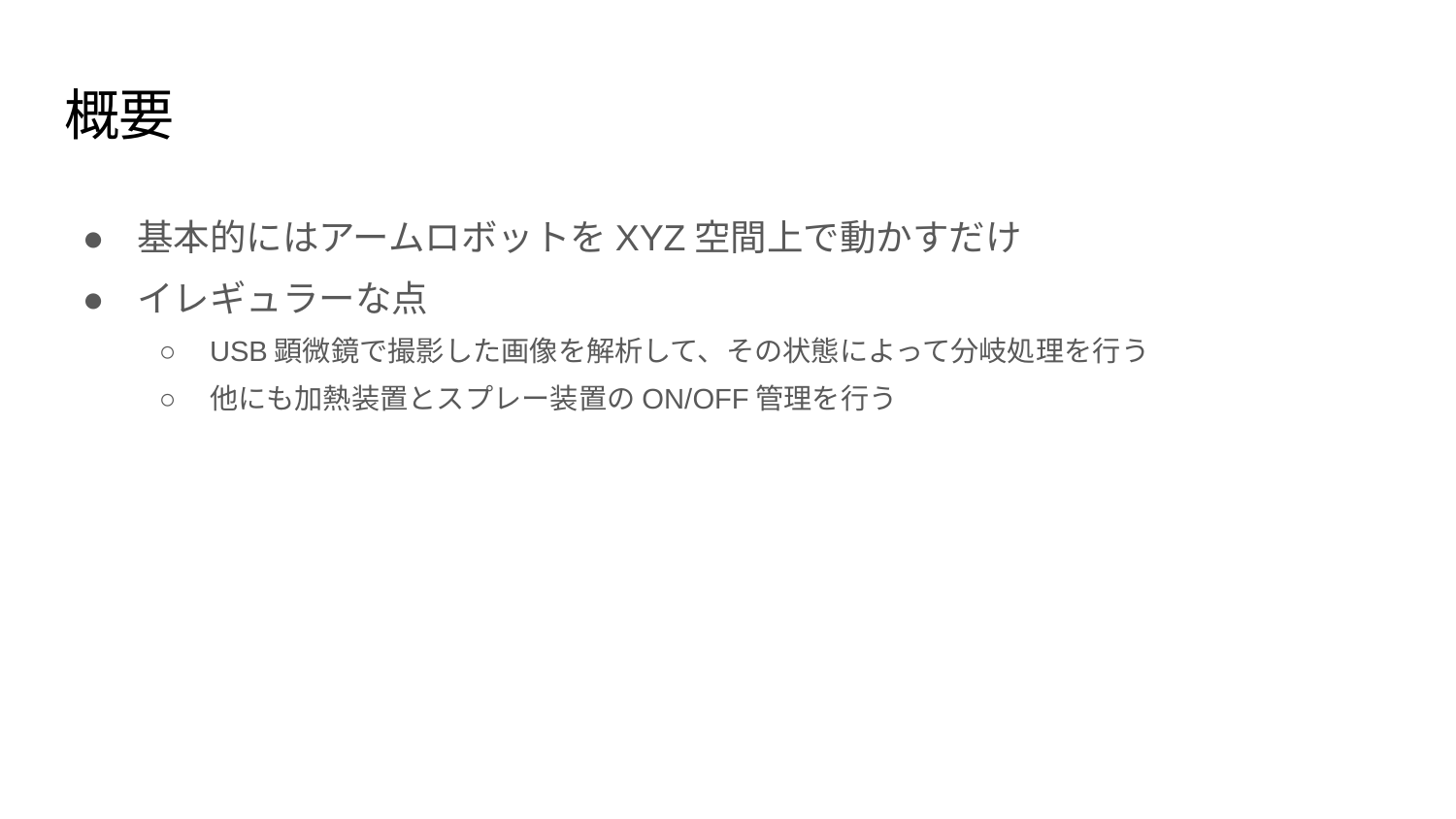

# 概要
基本的にはアームロボットをXYZ空間上で動かすだけ
イレギュラーな点
USB顕微鏡で撮影した画像を解析して、その状態によって分岐処理を行う
他にも加熱装置とスプレー装置のON/OFF管理を行う